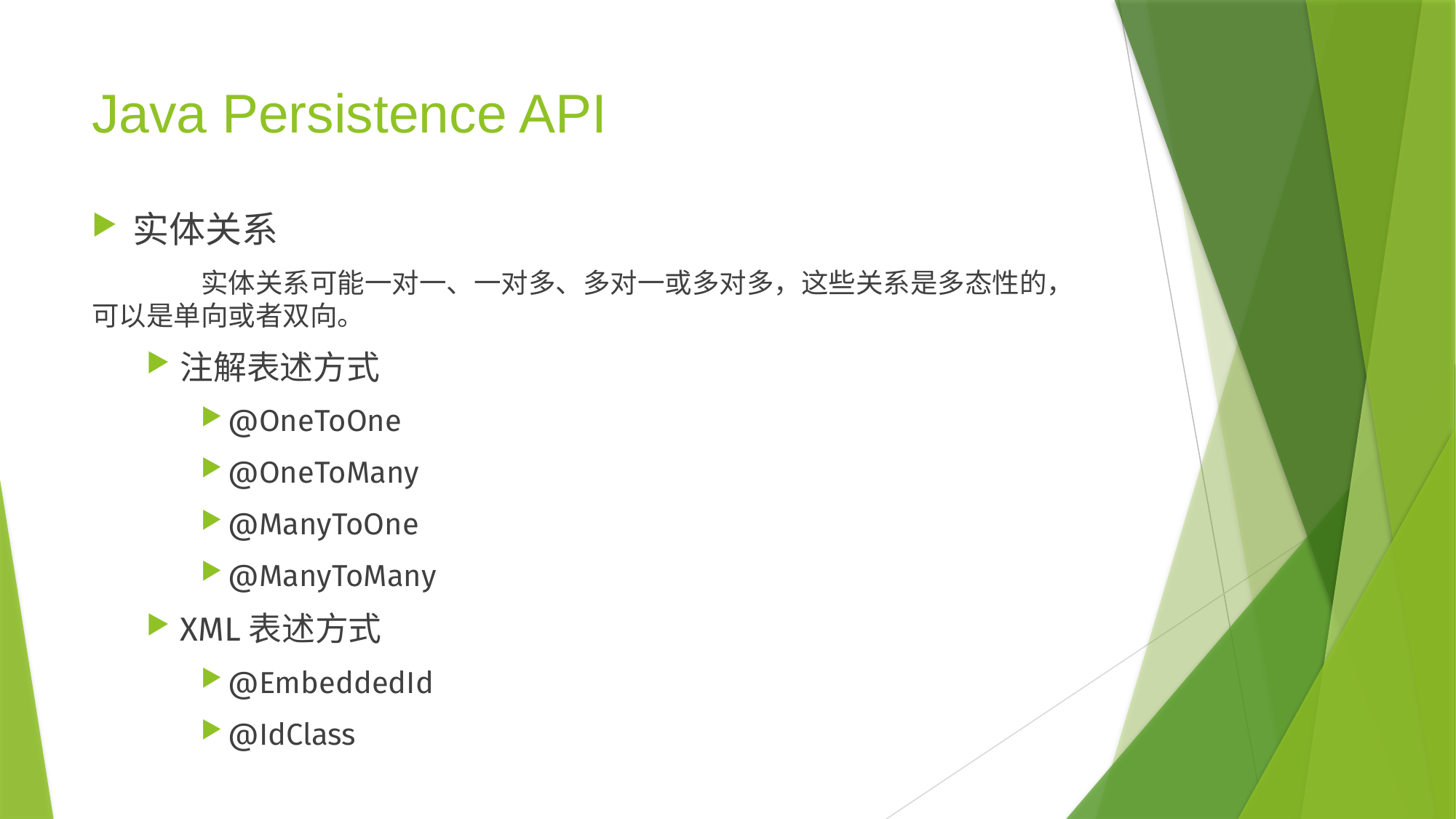

# Java Persistence API
实体关系
	实体关系可能一对一、一对多、多对一或多对多，这些关系是多态性的，可以是单向或者双向。
注解表述方式
@OneToOne
@OneToMany
@ManyToOne
@ManyToMany
XML表述方式
@EmbeddedId
@IdClass